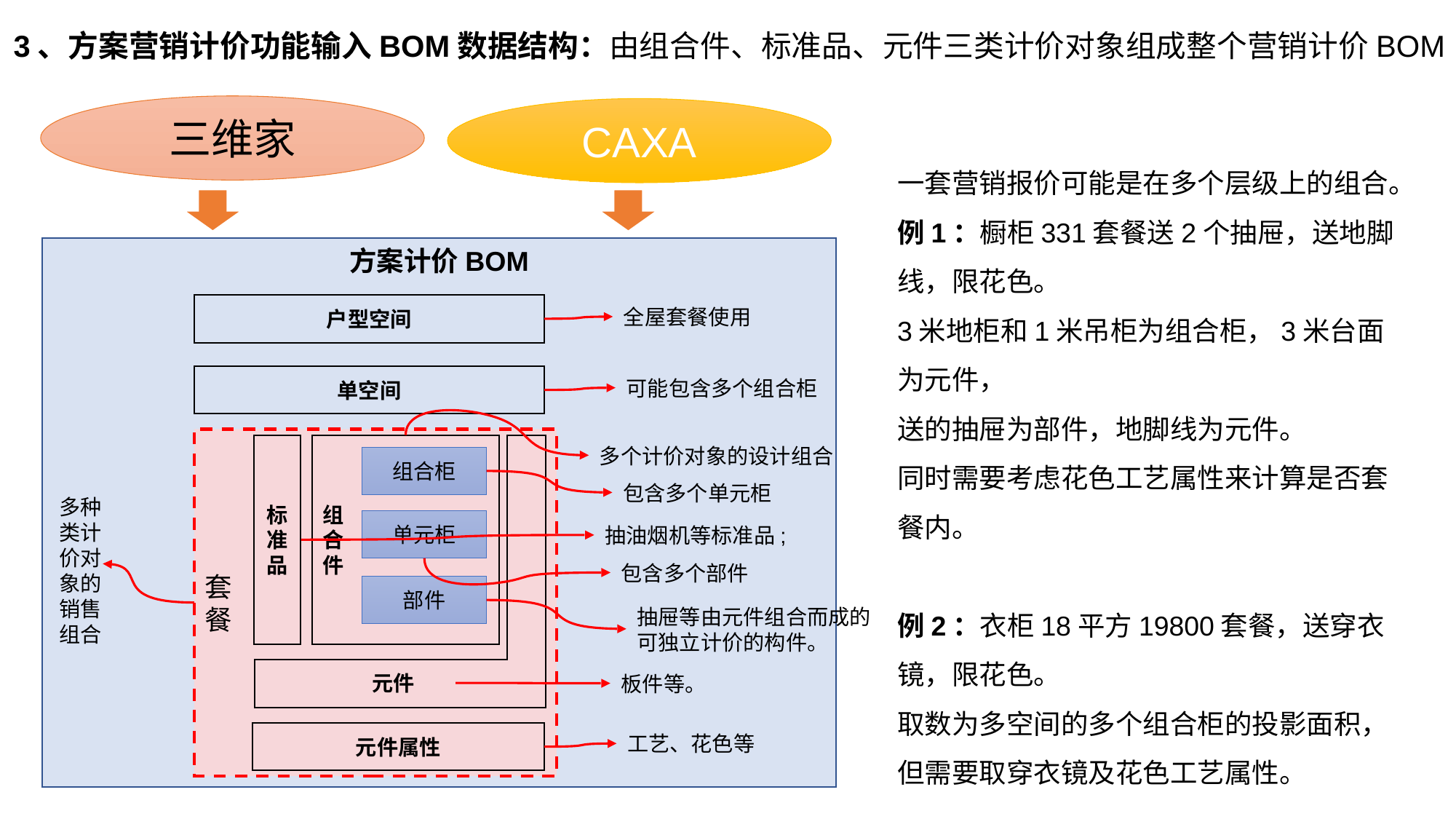

3、方案营销计价功能输入BOM数据结构：由组合件、标准品、元件三类计价对象组成整个营销计价BOM
三维家
CAXA
一套营销报价可能是在多个层级上的组合。
例1：橱柜331套餐送2个抽屉，送地脚线，限花色。
3米地柜和1米吊柜为组合柜，3米台面为元件，
送的抽屉为部件，地脚线为元件。
同时需要考虑花色工艺属性来计算是否套餐内。

例2：衣柜18平方19800套餐，送穿衣镜，限花色。
取数为多空间的多个组合柜的投影面积，
但需要取穿衣镜及花色工艺属性。

方案计价BOM
户型空间
全屋套餐使用
单空间
可能包含多个组合柜
套
餐
标准品

组
合
件
多个计价对象的设计组合
组合柜
包含多个单元柜
多种类计价对象的销售组合
单元柜
抽油烟机等标准品;
包含多个部件
部件
抽屉等由元件组合而成的
可独立计价的构件。
元件
板件等。
元件属性
工艺、花色等